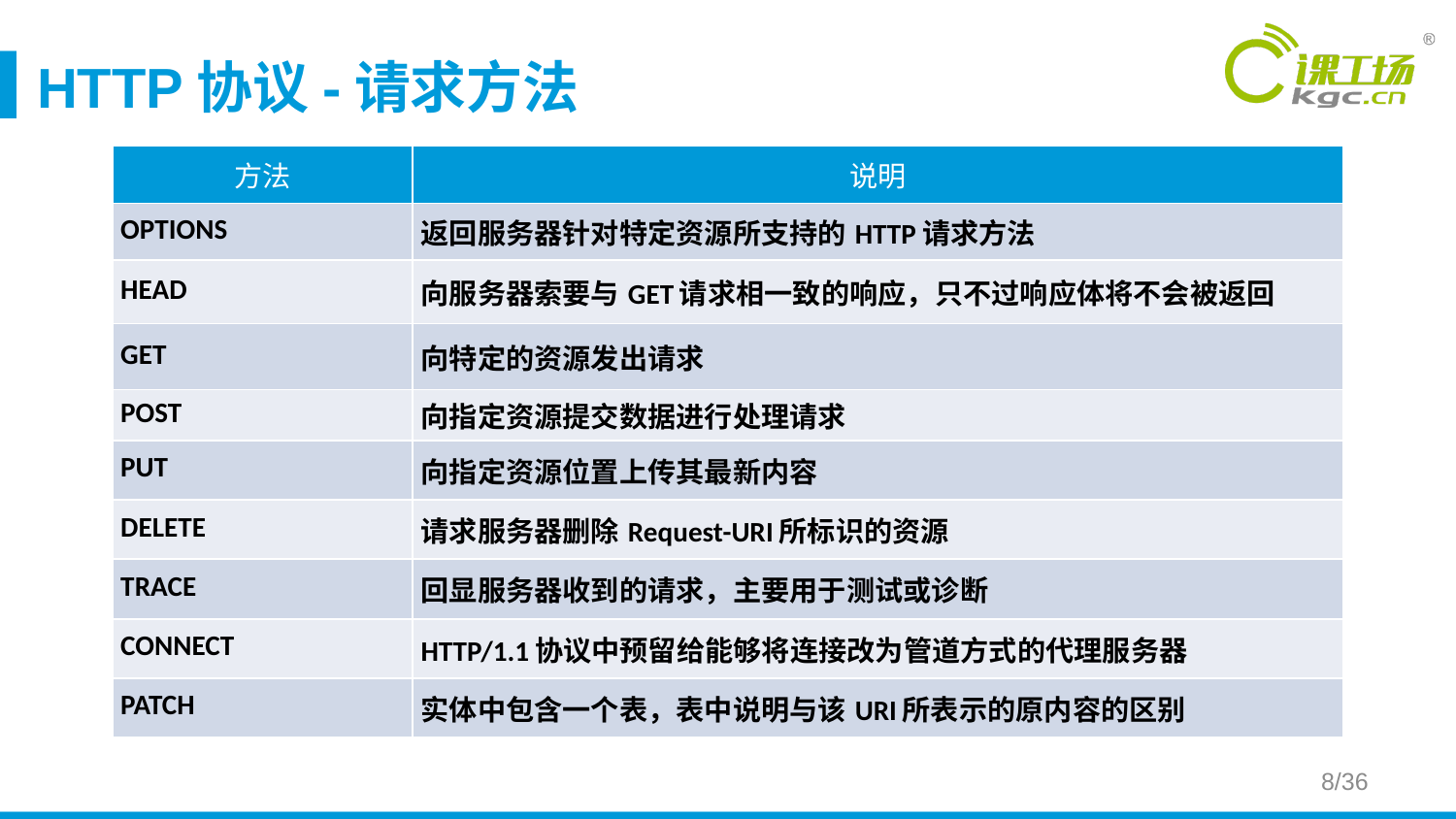

# HTTP协议-请求方法
| 方法 | 说明 |
| --- | --- |
| OPTIONS | 返回服务器针对特定资源所支持的HTTP请求方法 |
| HEAD | 向服务器索要与GET请求相一致的响应，只不过响应体将不会被返回 |
| GET | 向特定的资源发出请求 |
| POST | 向指定资源提交数据进行处理请求 |
| PUT | 向指定资源位置上传其最新内容 |
| DELETE | 请求服务器删除Request-URI所标识的资源 |
| TRACE | 回显服务器收到的请求，主要用于测试或诊断 |
| CONNECT | HTTP/1.1协议中预留给能够将连接改为管道方式的代理服务器 |
| PATCH | 实体中包含一个表，表中说明与该URI所表示的原内容的区别 |
8/36